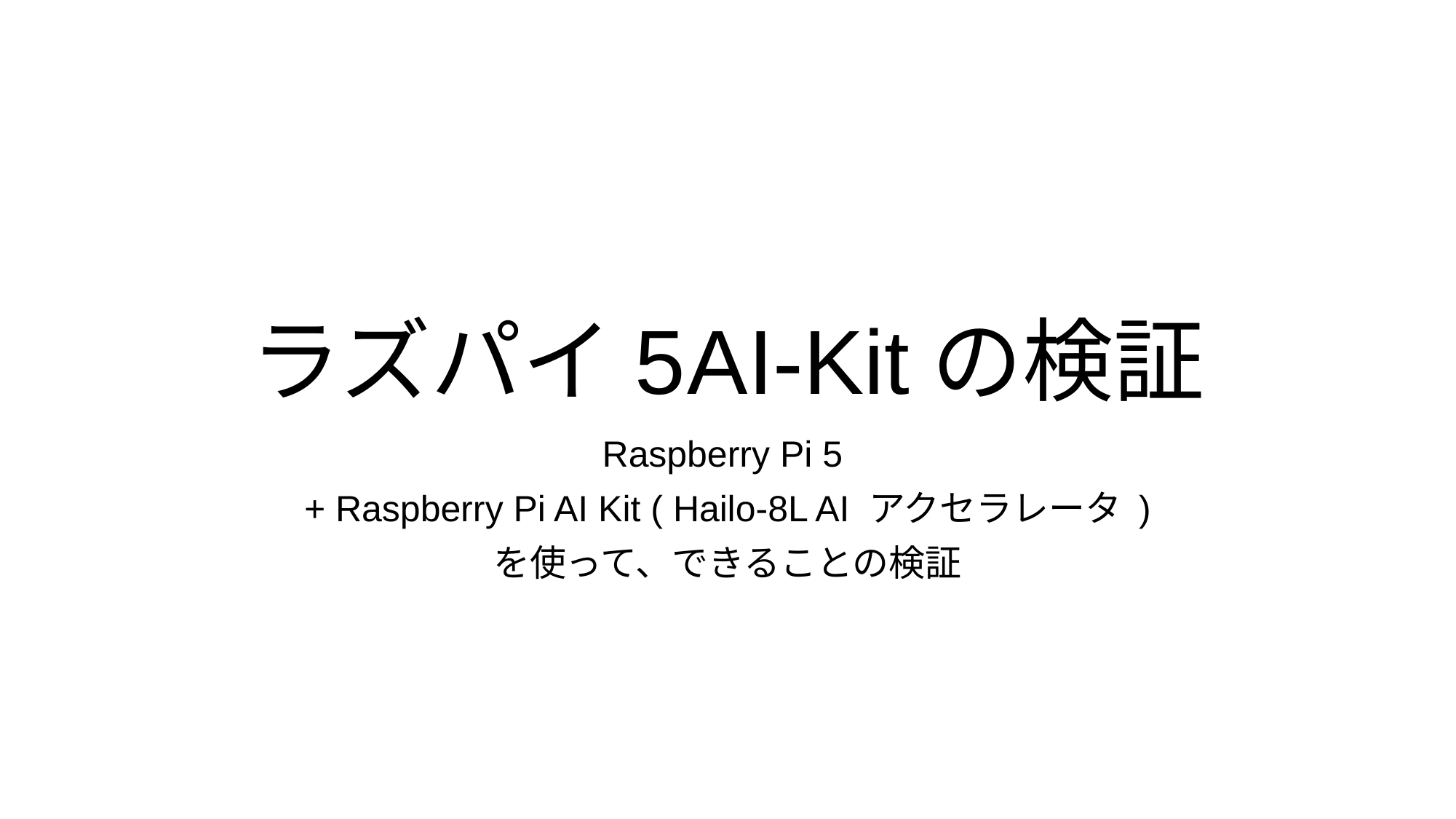

# ラズパイ5	AI-Kitの検証
Raspberry Pi 5
+ Raspberry Pi AI Kit ( Hailo-8L AI アクセラレータ )
を使って、できることの検証